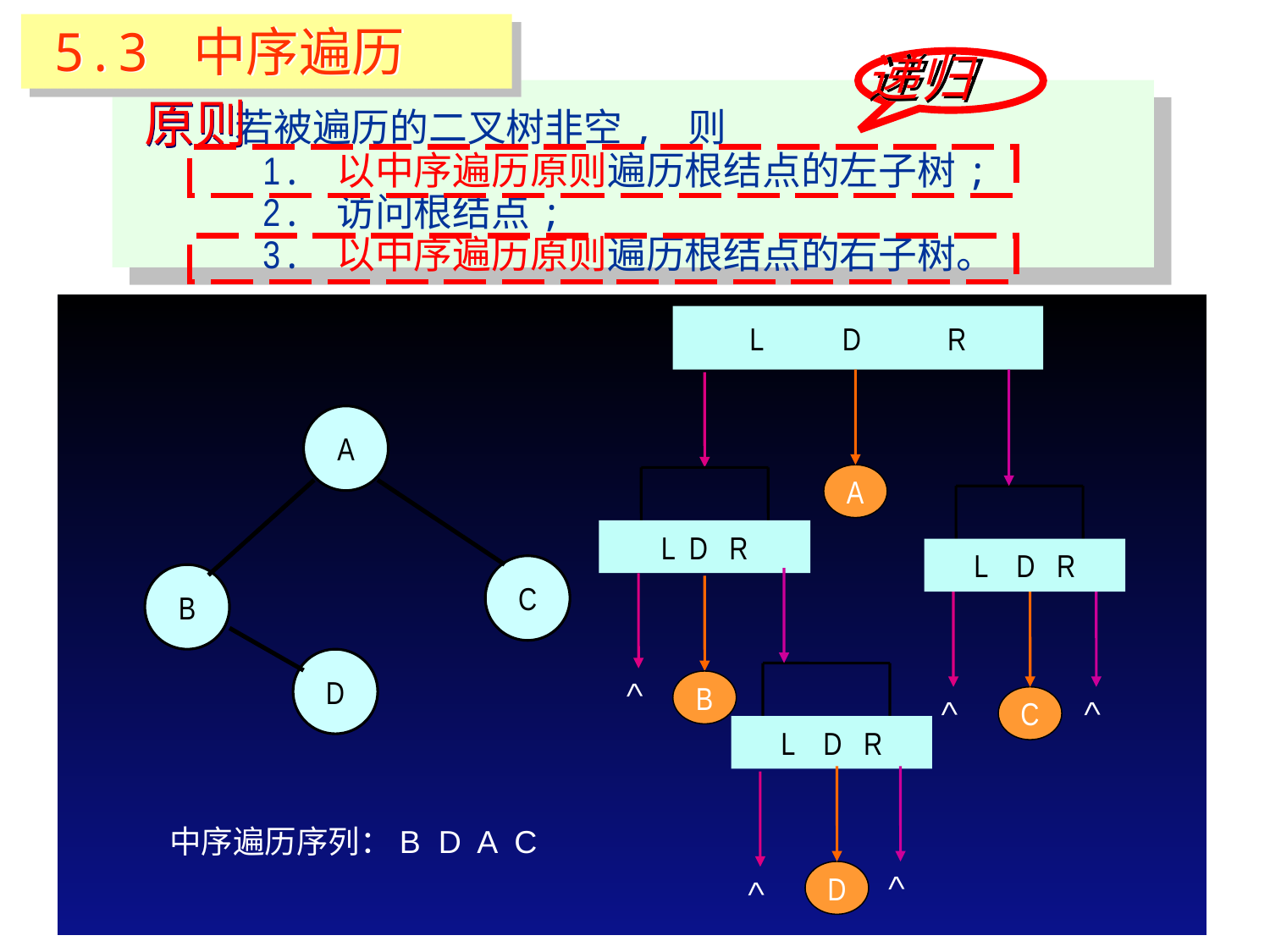

5.3 中序遍历

递归

原则
   若被遍历的二叉树非空, 则
   1. 以中序遍历原则遍历根结点的左子树;
   2. 访问根结点;
   3. 以中序遍历原则遍历根结点的右子树。

L           D            R

A

L    D   R

L  D   R
A

C
B

D

L    D   R

>

B

>

C

>

D

>

>
中序遍历序列：B  D  A  C